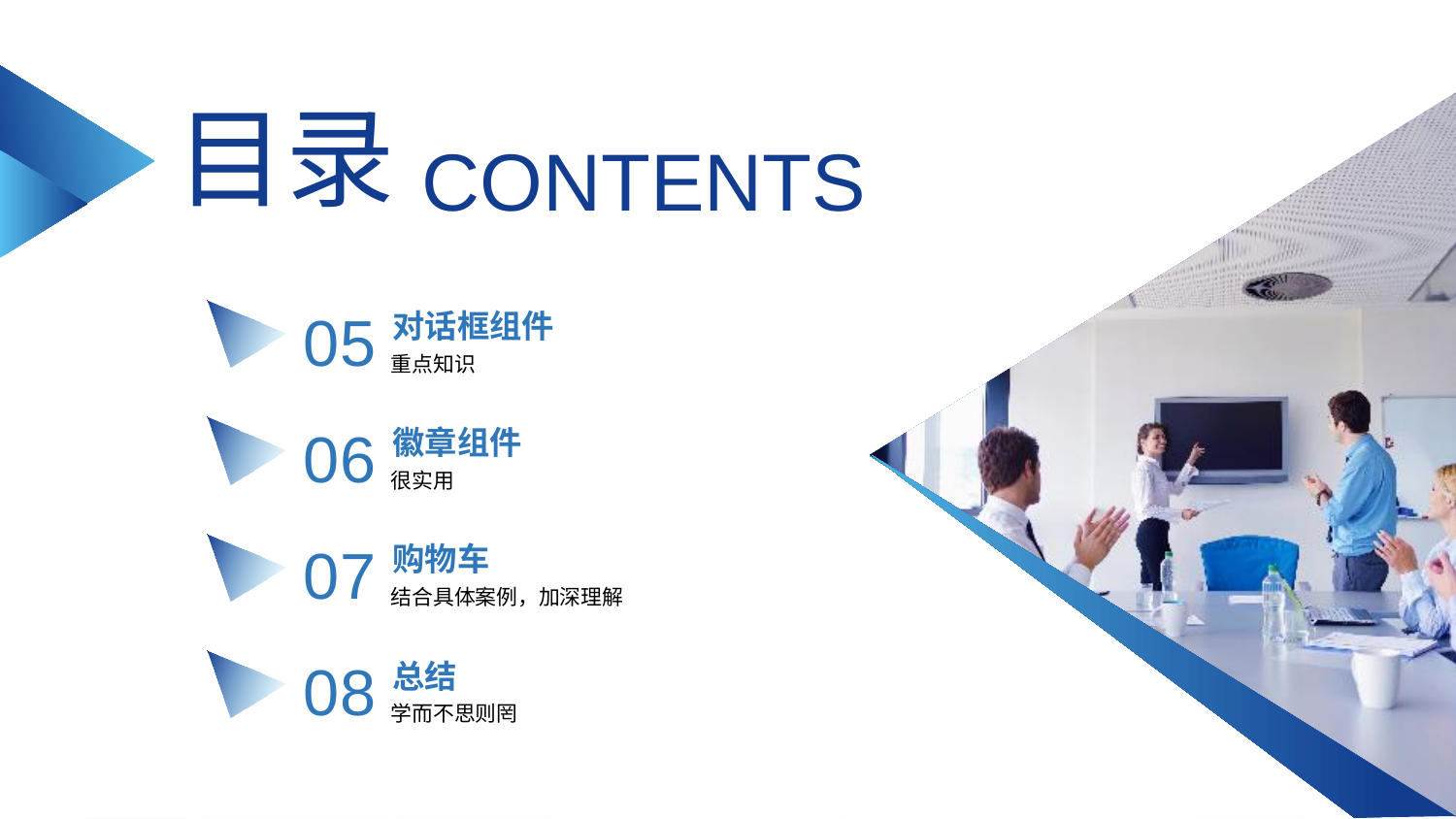

目录
CONTENTS

05
对话框组件
重点知识

06
徽章组件
很实用

07
购物车
结合具体案例，加深理解

08
总结
学而不思则罔